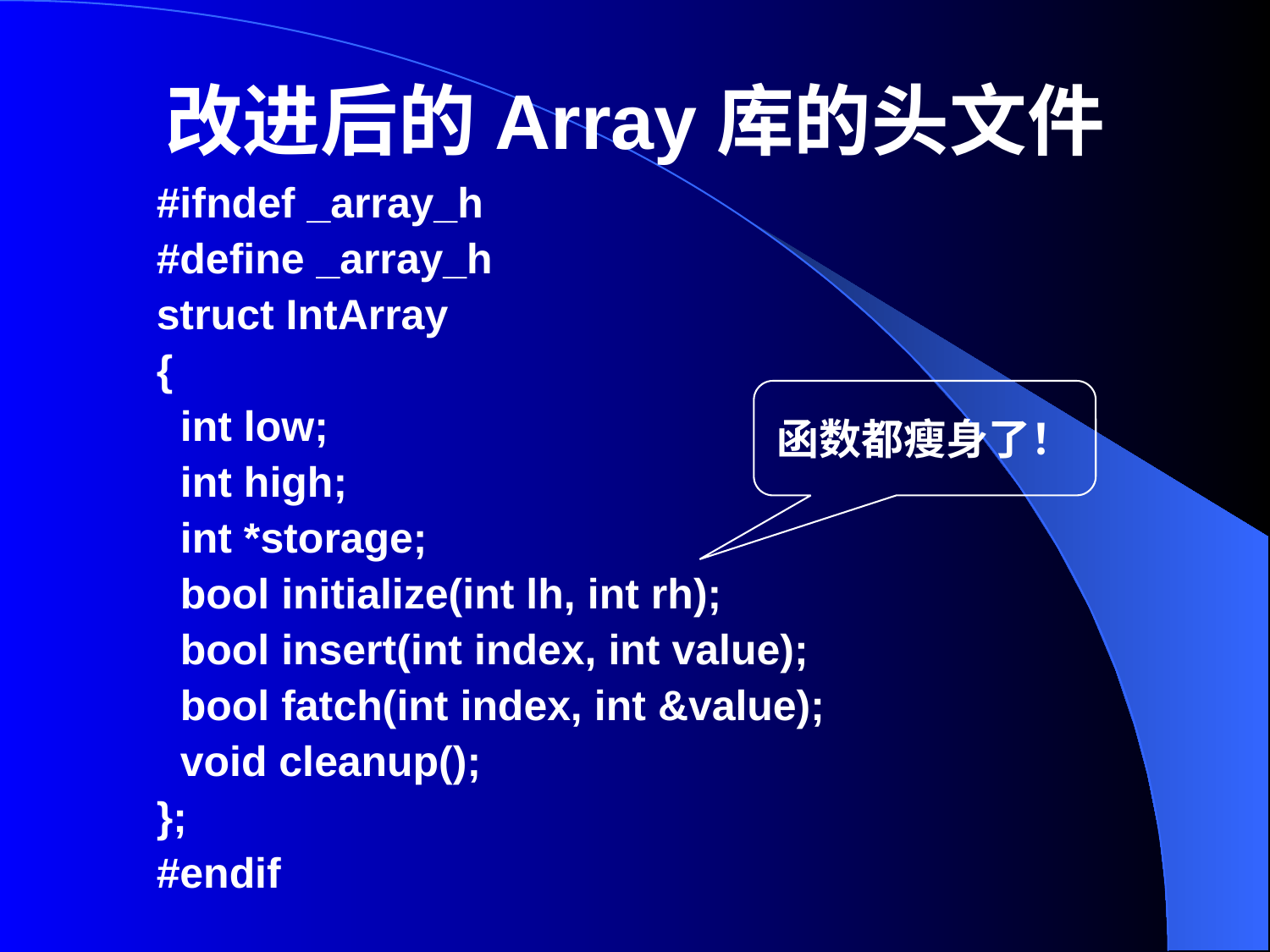

# 改进后的Array库的头文件
#ifndef _array_h
#define _array_h
struct IntArray
{
  int low;
  int high;
  int *storage;
  bool initialize(int lh, int rh);
  bool insert(int index, int value);
  bool fatch(int index, int &value);
  void cleanup();
};
#endif
函数都瘦身了！